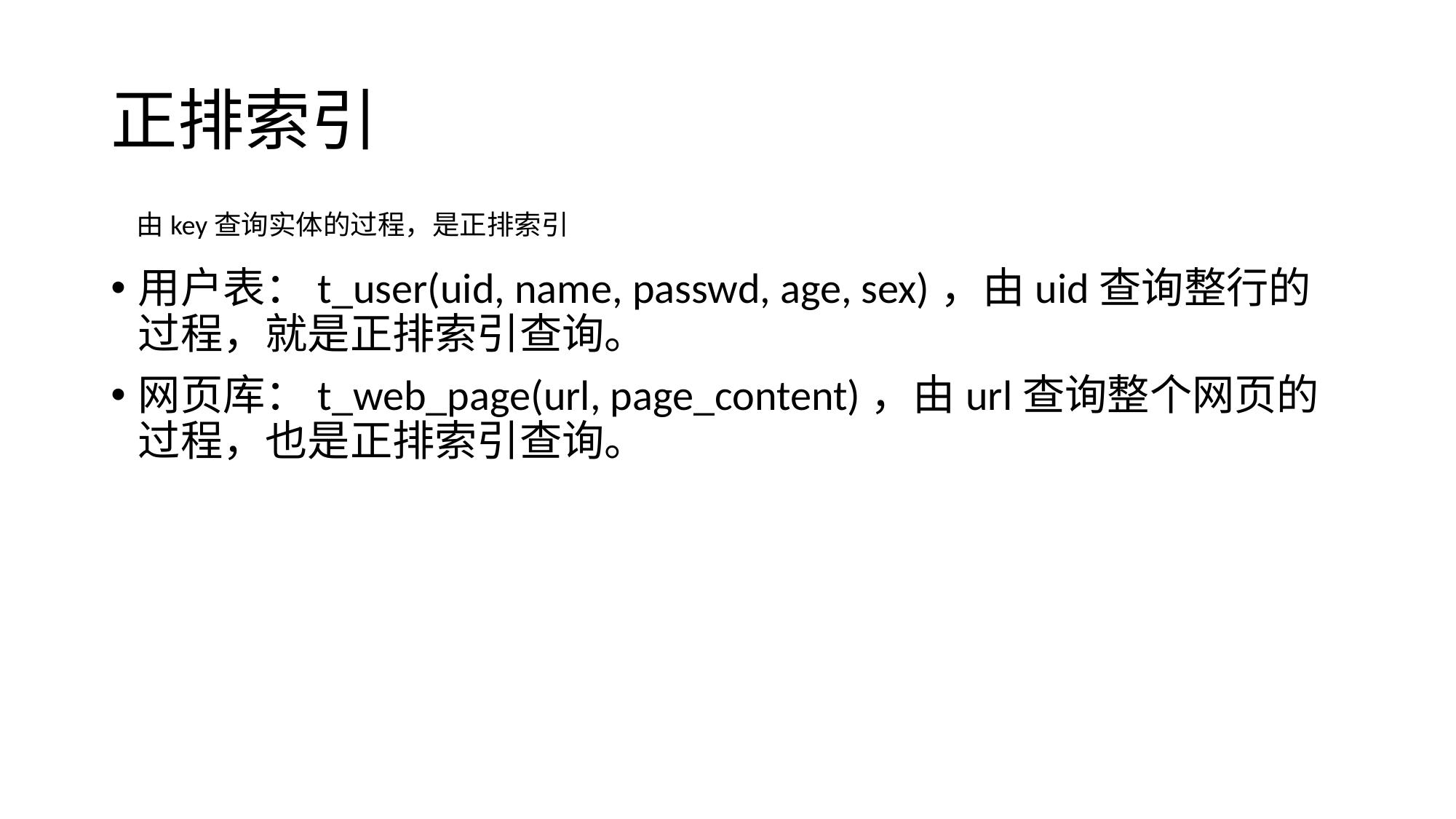

# 正排索引
由key查询实体的过程，是正排索引
用户表：t_user(uid, name, passwd, age, sex)，由uid查询整行的过程，就是正排索引查询。
网页库：t_web_page(url, page_content)，由url查询整个网页的过程，也是正排索引查询。